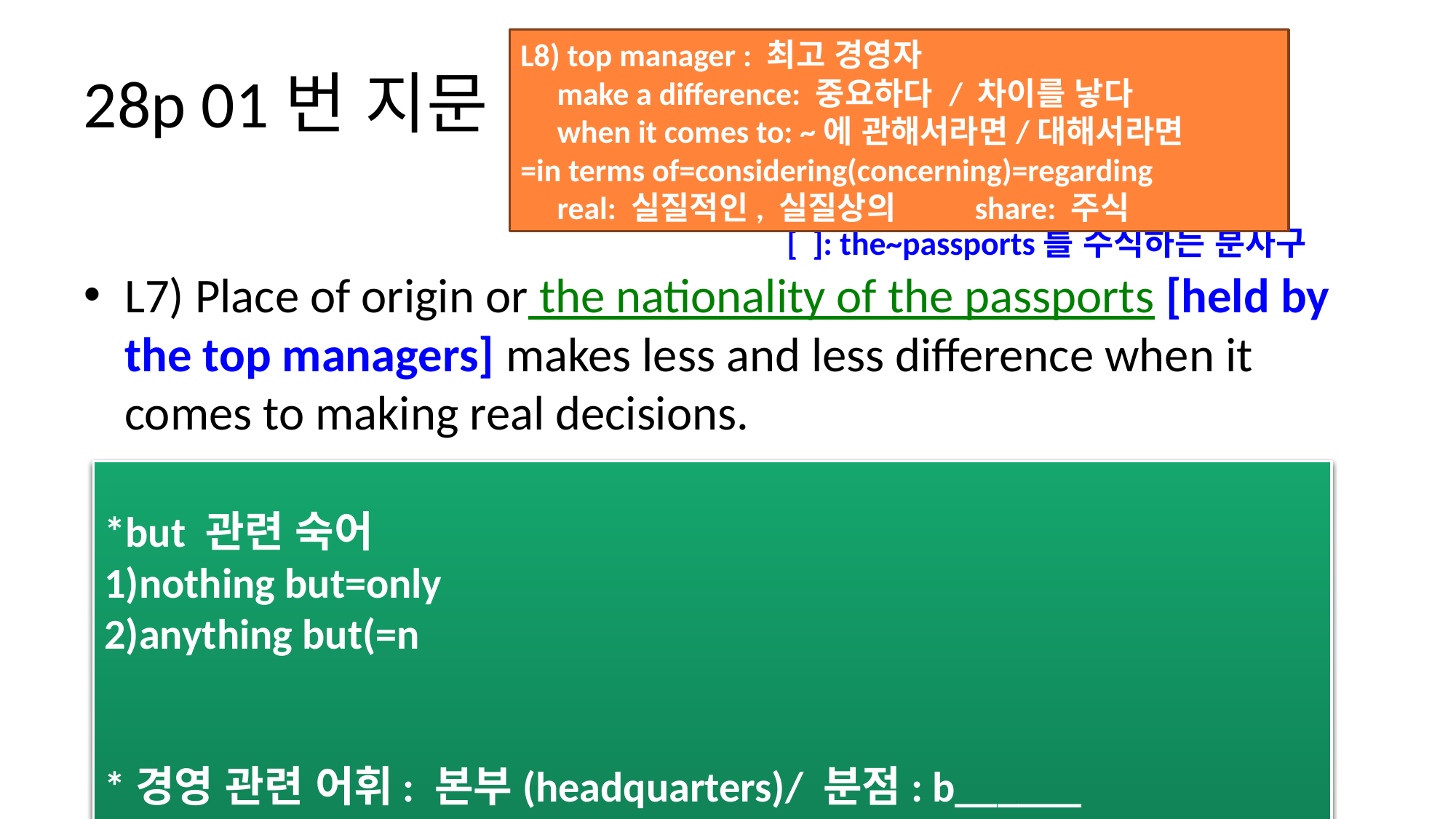

L8) top manager : 최고 경영자
     make a difference: 중요하다 / 차이를 낳다
     when it comes to: ~에 관해서라면/대해서라면
=in terms of=considering(concerning)=regarding
     real: 실질적인, 실질상의        share: 주식
# 28p 01번 지문

L7) Place of origin or the nationality of the passports [held by the top managers] makes less and less difference when it comes to making real decisions.

[  ]: the~passports를 수식하는 분사구

*but 관련 숙어
1)nothing but=only
2)anything but(=n

*경영 관련 어휘: 본부(headquarters)/ 분점: b______